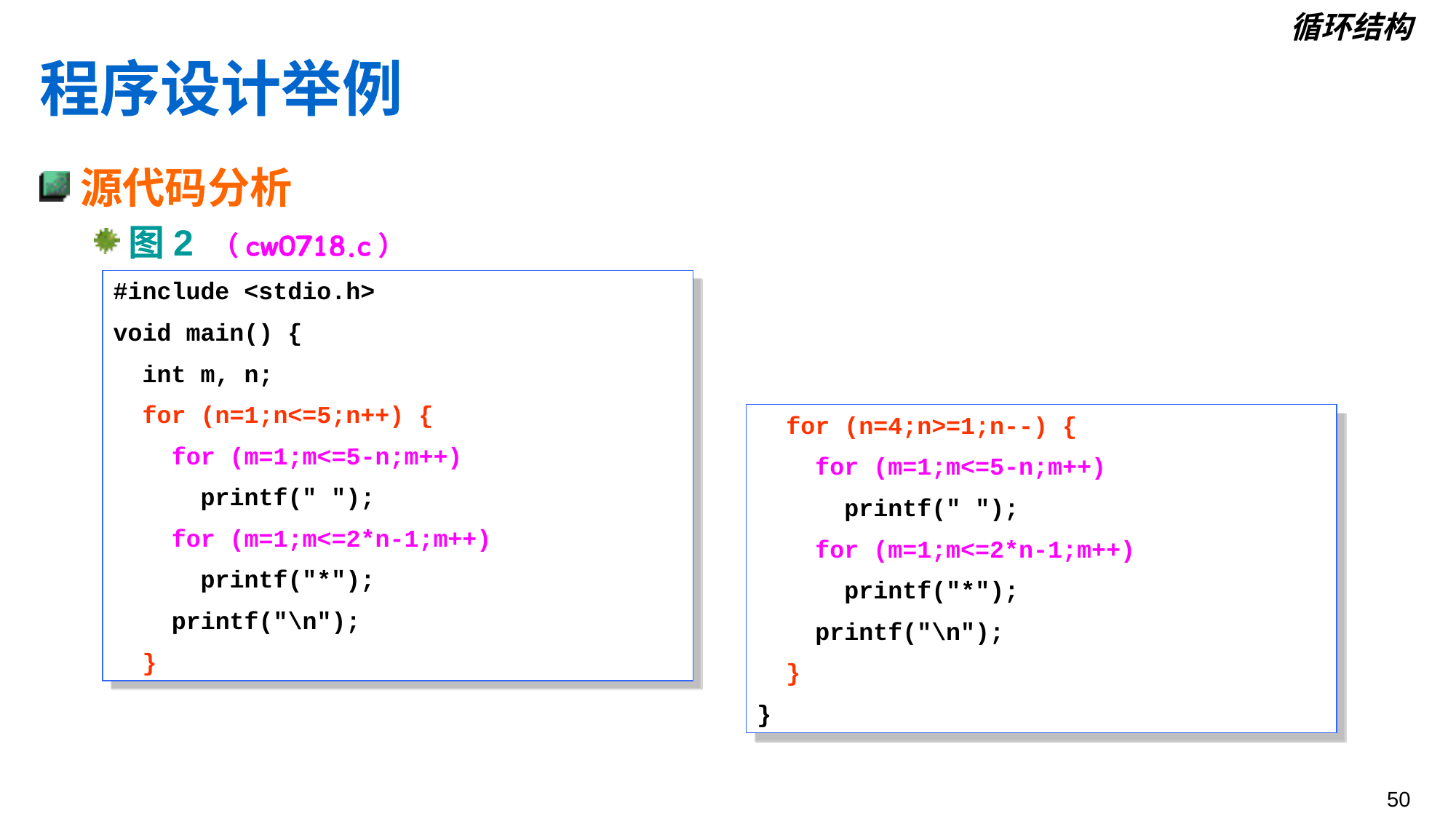

循环结构
# 程序设计举例
源代码分析
图2 （cw0718.c）
#include <stdio.h>
void main() {
  int m, n;
  for (n=1;n<=5;n++) {
    for (m=1;m<=5-n;m++)
      printf(" ");
    for (m=1;m<=2*n-1;m++)
      printf("*");
    printf("\n");
  }
  for (n=4;n>=1;n--) {
    for (m=1;m<=5-n;m++)
      printf(" ");
    for (m=1;m<=2*n-1;m++)
      printf("*");
    printf("\n");
  }
}
50